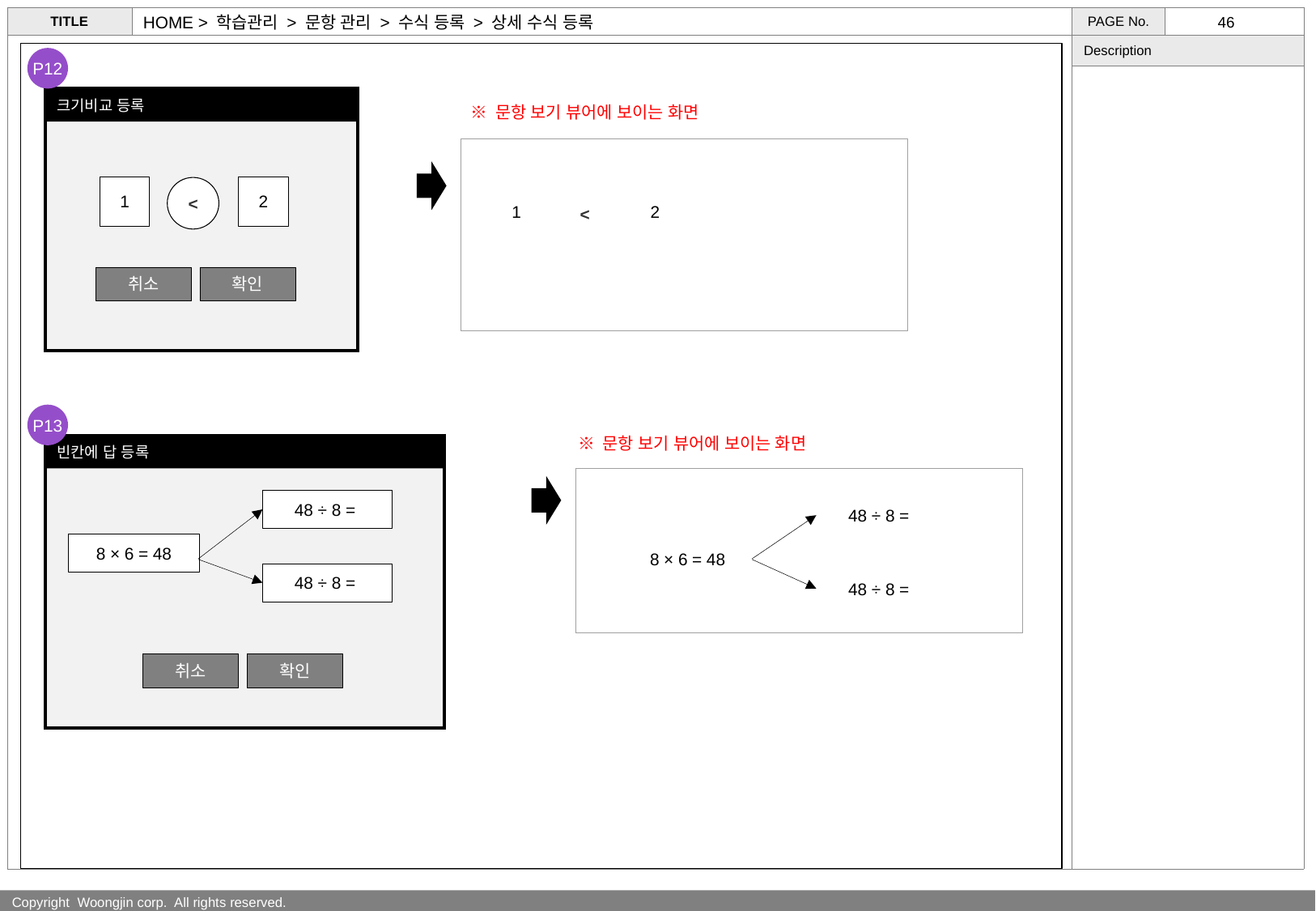

# HOME > 학습관리 > 문항 관리 > 수식 등록 > 상세 수식 등록
P12
크기비교 등록
|  |
| --- |
※ 문항 보기 뷰어에 보이는 화면

1
2
<
1
2
<
취소
확인
P13
※ 문항 보기 뷰어에 보이는 화면
빈칸에 답 등록
|  |
| --- |

48 ÷ 8 =
48 ÷ 8 =
8 × 6 = 48
8 × 6 = 48
48 ÷ 8 =
48 ÷ 8 =
취소
확인